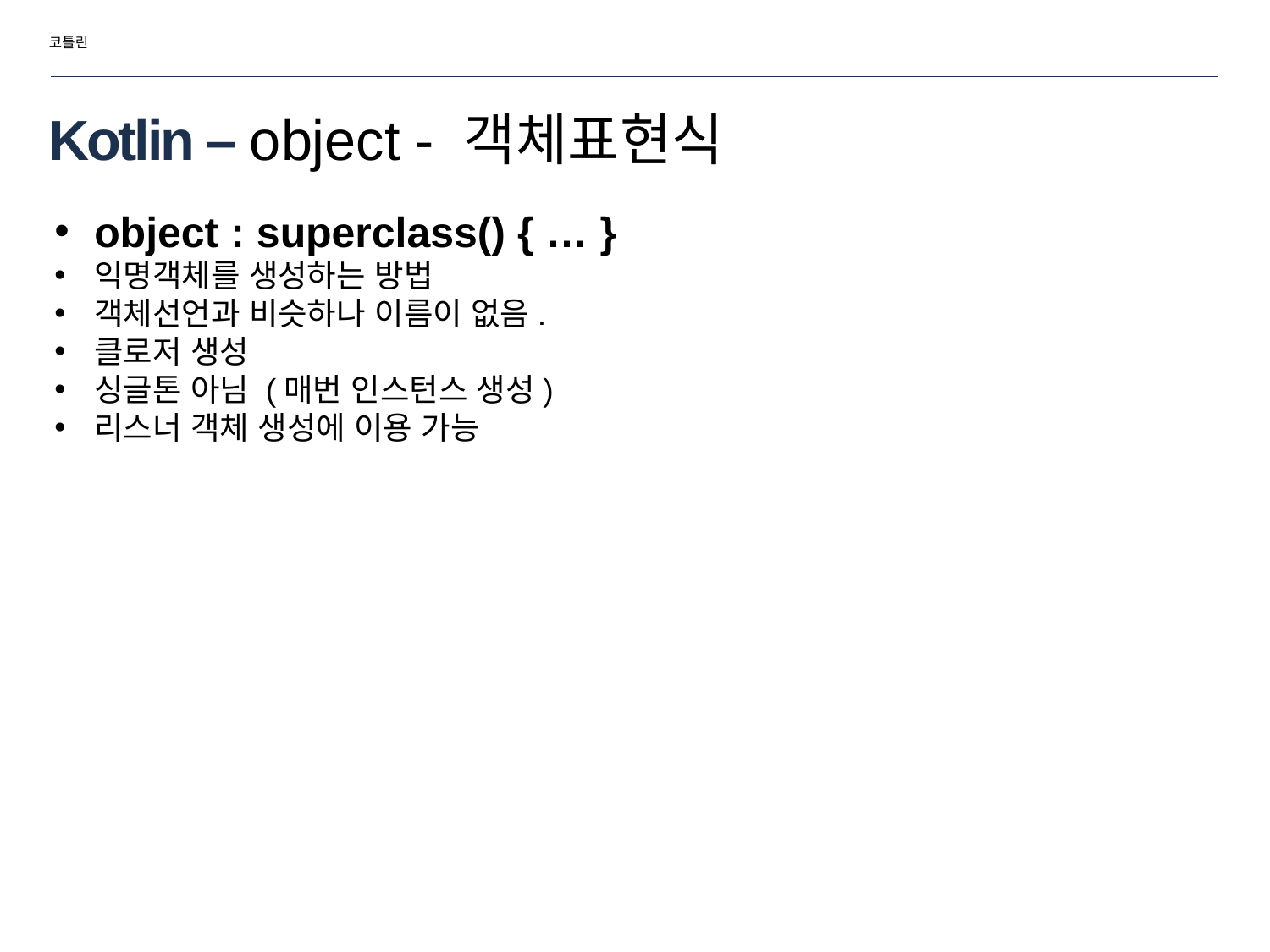

코틀린
# Kotlin – object - 객체표현식

object : superclass() { … }
익명객체를 생성하는 방법
객체선언과 비슷하나 이름이 없음.
클로저 생성
싱글톤 아님 (매번 인스턴스 생성)
리스너 객체 생성에 이용 가능